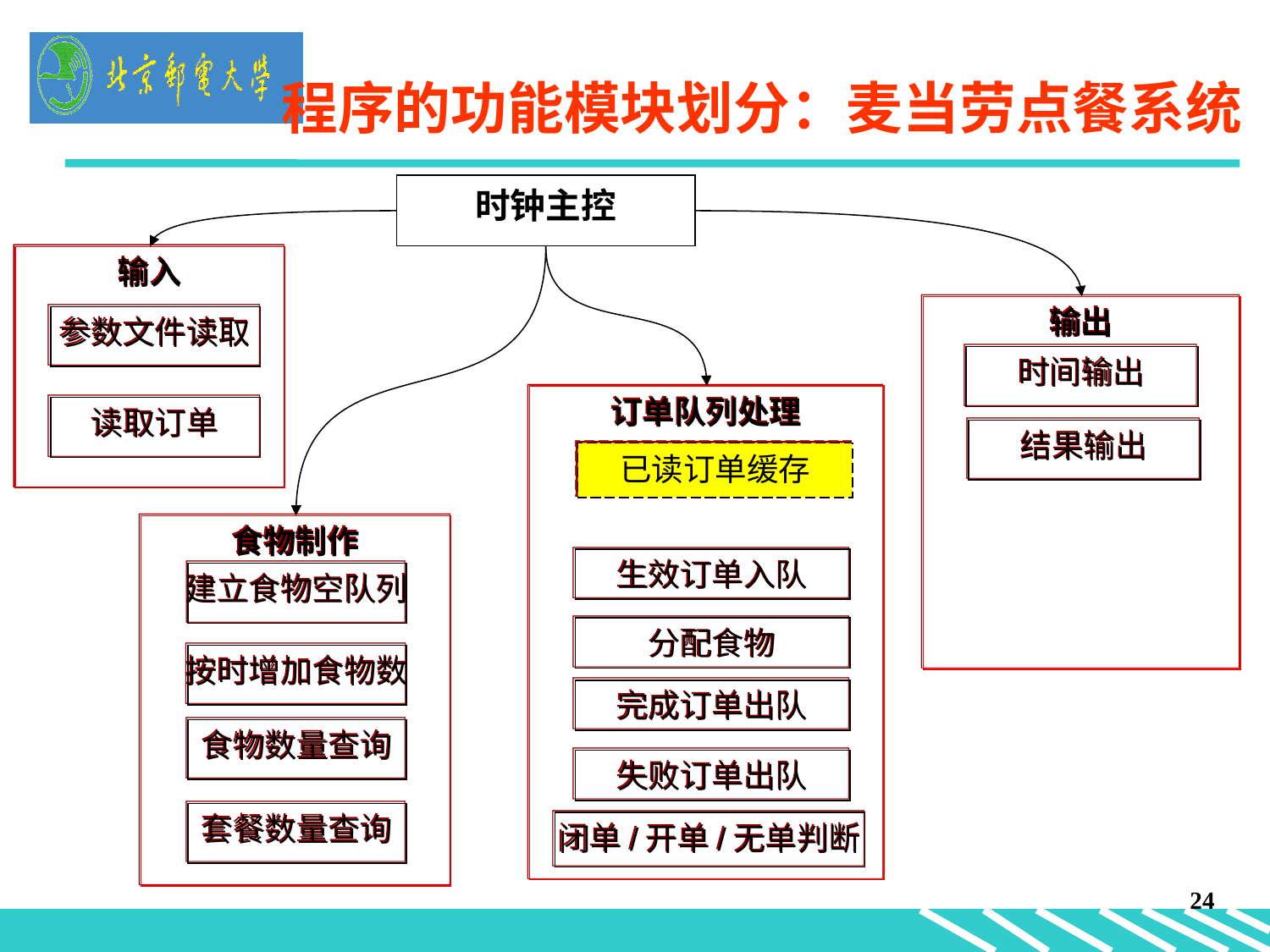

# 程序的功能模块划分：麦当劳点餐系统
时钟主控
输入
参数文件读取
读取订单
输出
时间输出
结果输出
订单队列处理
已读订单缓存
食物制作
建立食物空队列
按时增加食物数
食物数量查询
套餐数量查询
生效订单入队
分配食物
完成订单出队
失败订单出队
闭单/开单/无单判断
24